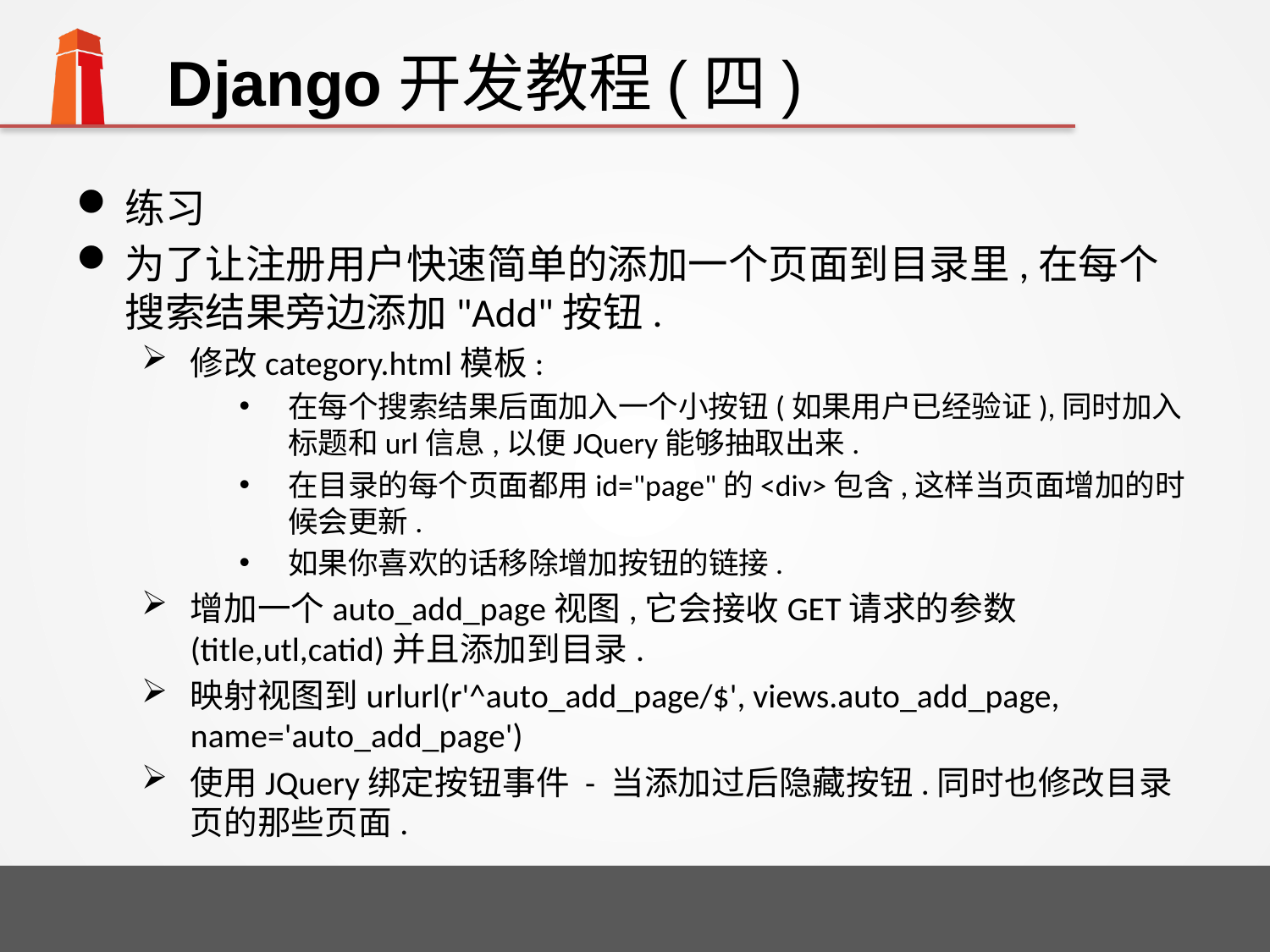

# Django开发教程(四)
练习
为了让注册用户快速简单的添加一个页面到目录里,在每个搜索结果旁边添加"Add"按钮.
修改category.html模板:
在每个搜索结果后面加入一个小按钮(如果用户已经验证),同时加入标题和url信息,以便JQuery能够抽取出来.
在目录的每个页面都用id="page"的<div>包含,这样当页面增加的时候会更新.
如果你喜欢的话移除增加按钮的链接.
增加一个auto_add_page视图,它会接收GET请求的参数(title,utl,catid)并且添加到目录.
映射视图到urlurl(r'^auto_add_page/$', views.auto_add_page, name='auto_add_page')
使用JQuery绑定按钮事件 - 当添加过后隐藏按钮.同时也修改目录页的那些页面.